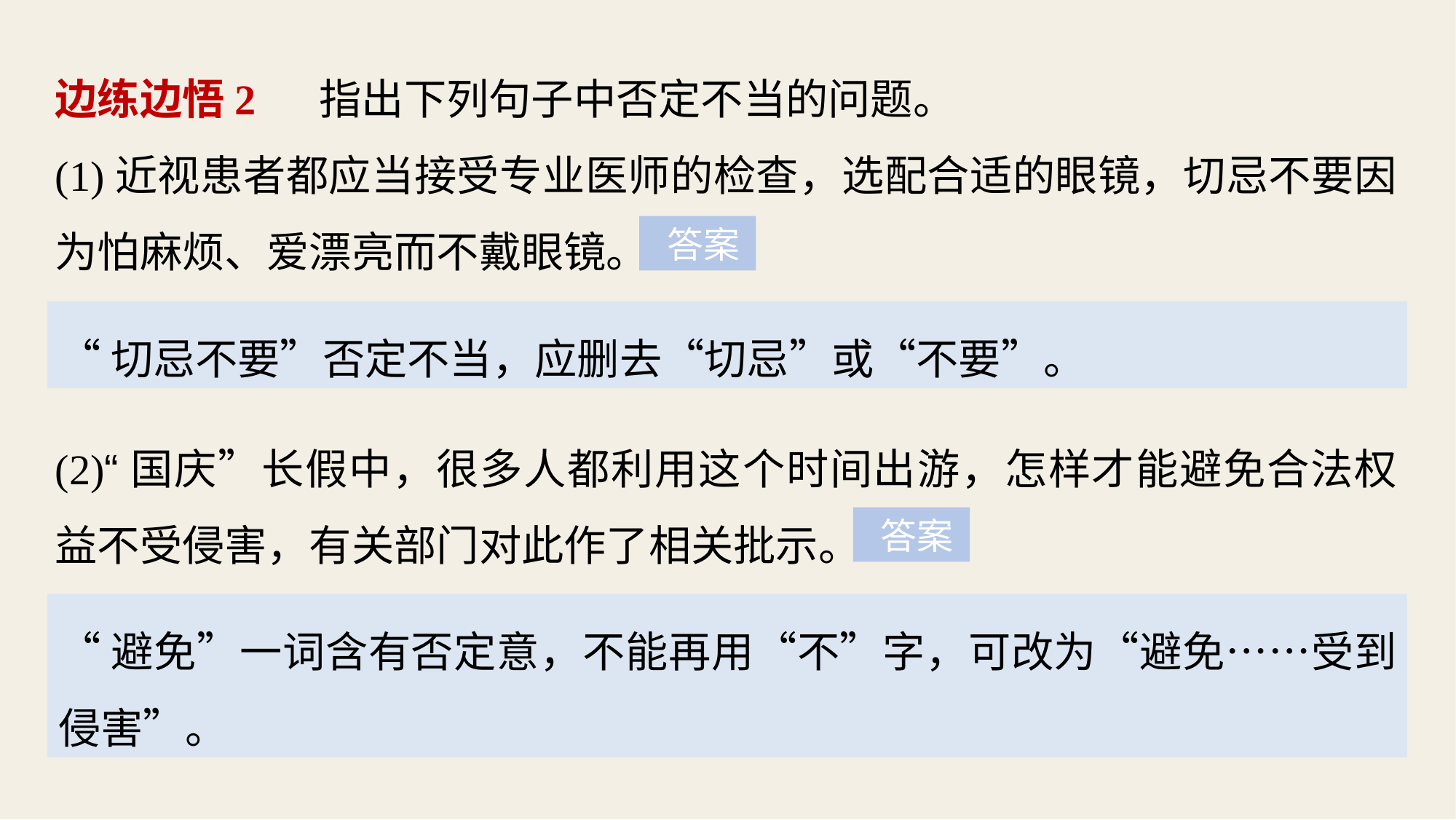

边练边悟2 　指出下列句子中否定不当的问题。
(1)近视患者都应当接受专业医师的检查，选配合适的眼镜，切忌不要因为怕麻烦、爱漂亮而不戴眼镜。
 答案
“切忌不要”否定不当，应删去“切忌”或“不要”。
(2)“国庆”长假中，很多人都利用这个时间出游，怎样才能避免合法权益不受侵害，有关部门对此作了相关批示。
 答案
“避免”一词含有否定意，不能再用“不”字，可改为“避免……受到侵害”。